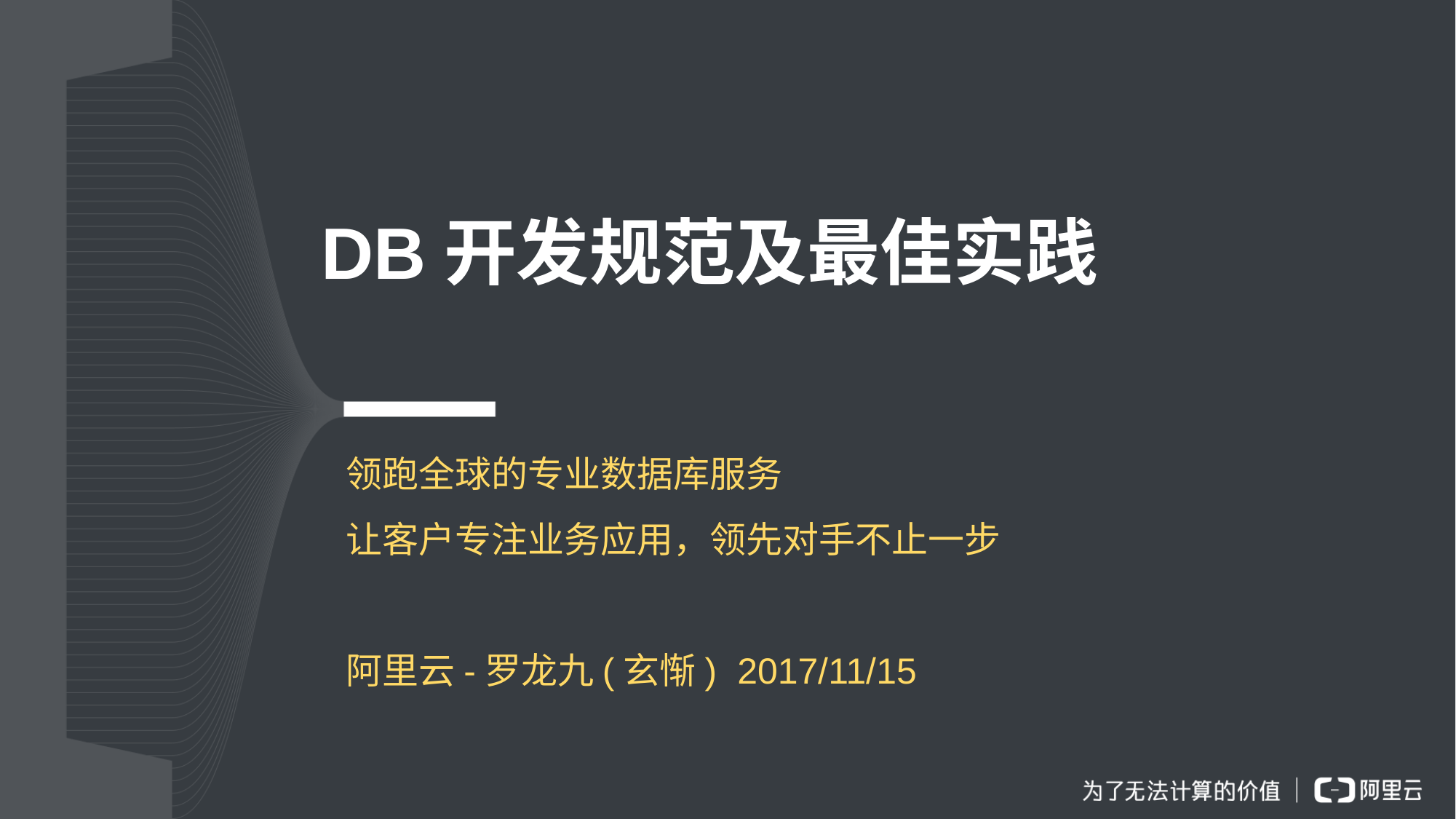

DB开发规范及最佳实践
领跑全球的专业数据库服务
让客户专注业务应用，领先对手不止一步

阿里云-罗龙九(玄惭)  2017/11/15